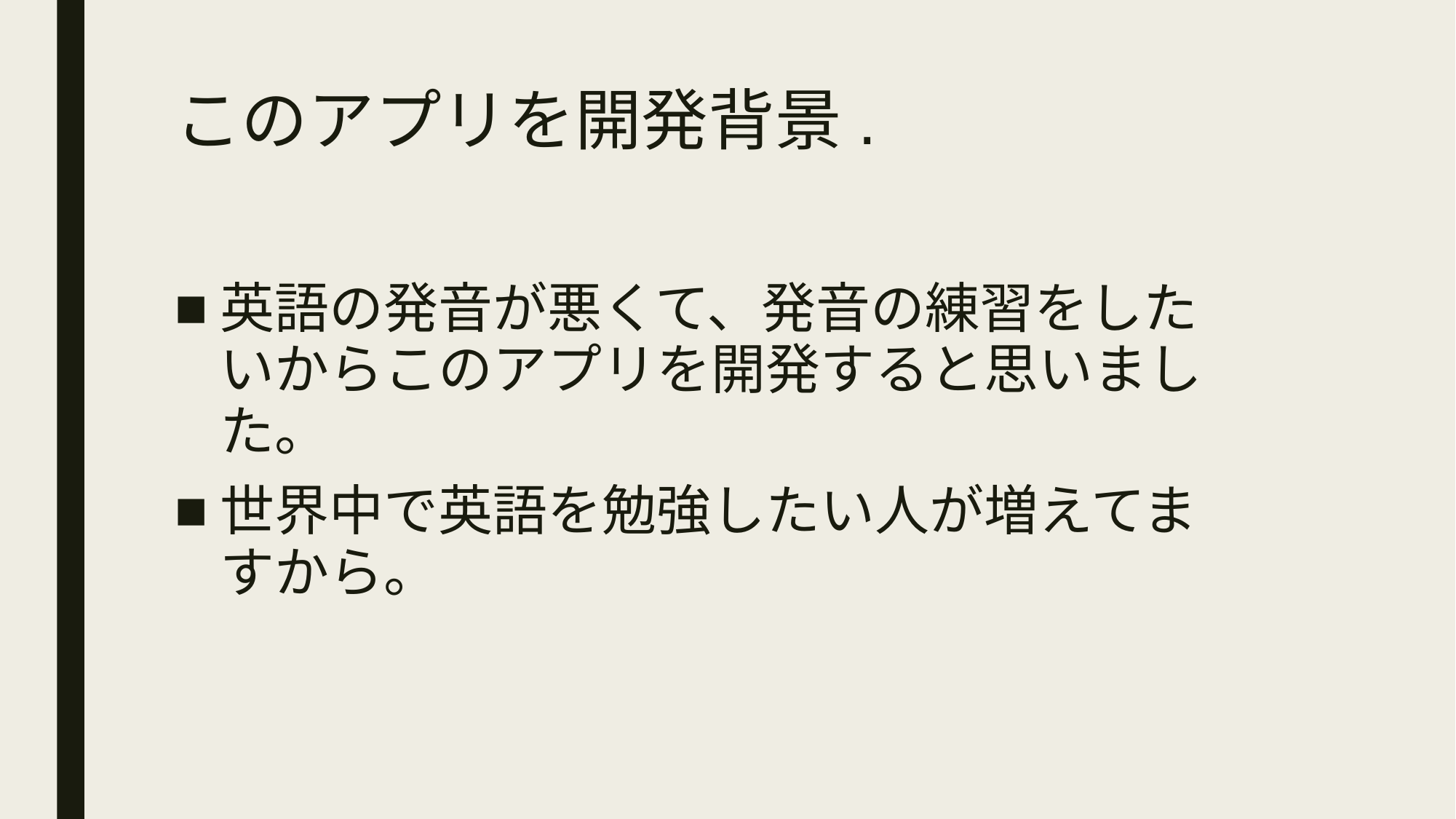

# このアプリを開発背景.
英語の発音が悪くて、発音の練習をしたいからこのアプリを開発すると思いました。
世界中で英語を勉強したい人が増えてますから。